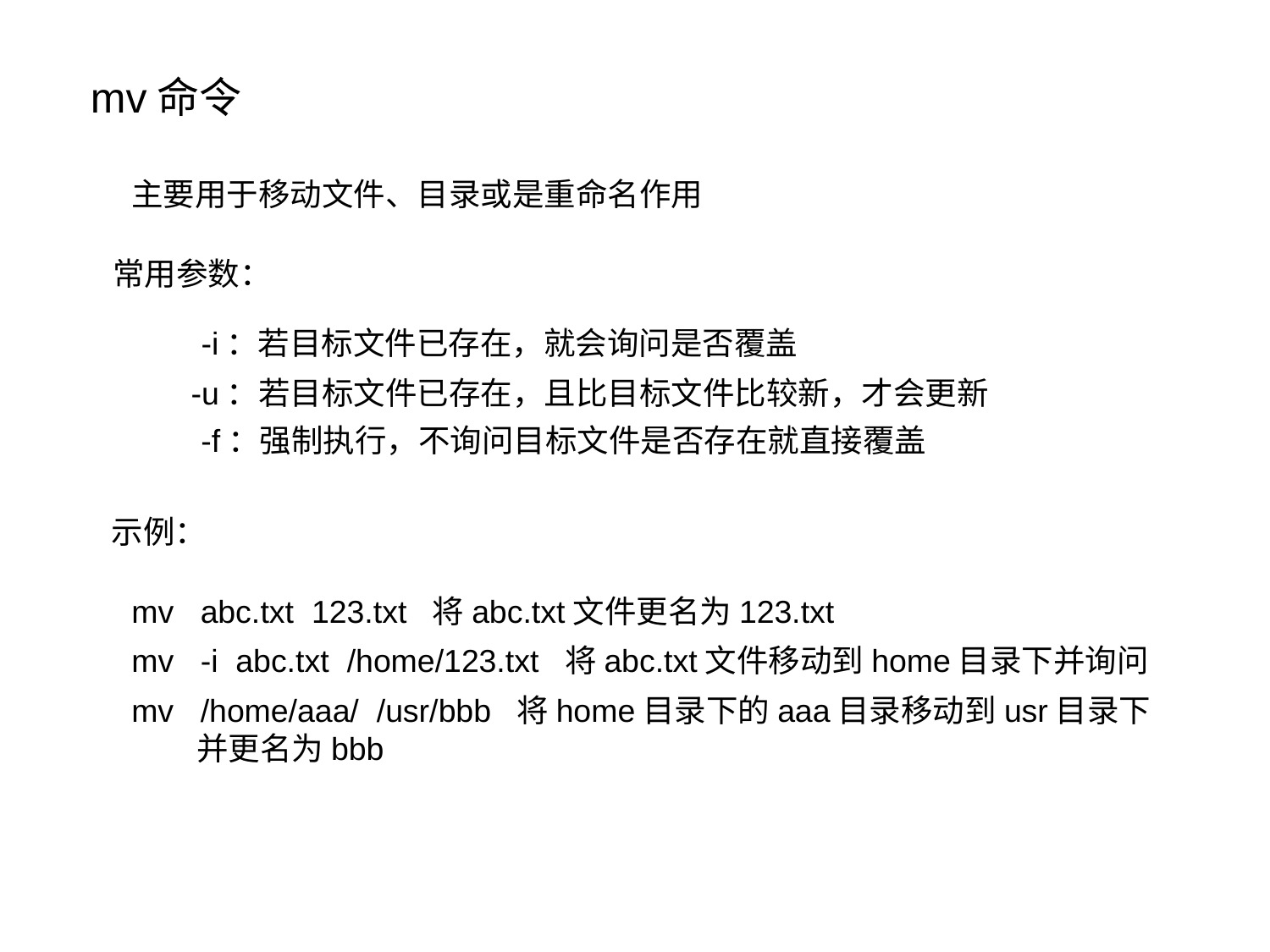

mv命令
主要用于移动文件、目录或是重命名作用
常用参数：
-i：若目标文件已存在，就会询问是否覆盖
-u：若目标文件已存在，且比目标文件比较新，才会更新
-f：强制执行，不询问目标文件是否存在就直接覆盖
示例：
mv   abc.txt  123.txt  将abc.txt文件更名为123.txt
mv   -i  abc.txt  /home/123.txt  将abc.txt文件移动到home目录下并询问
mv   /home/aaa/  /usr/bbb  将home目录下的aaa目录移动到usr目录下
        并更名为bbb